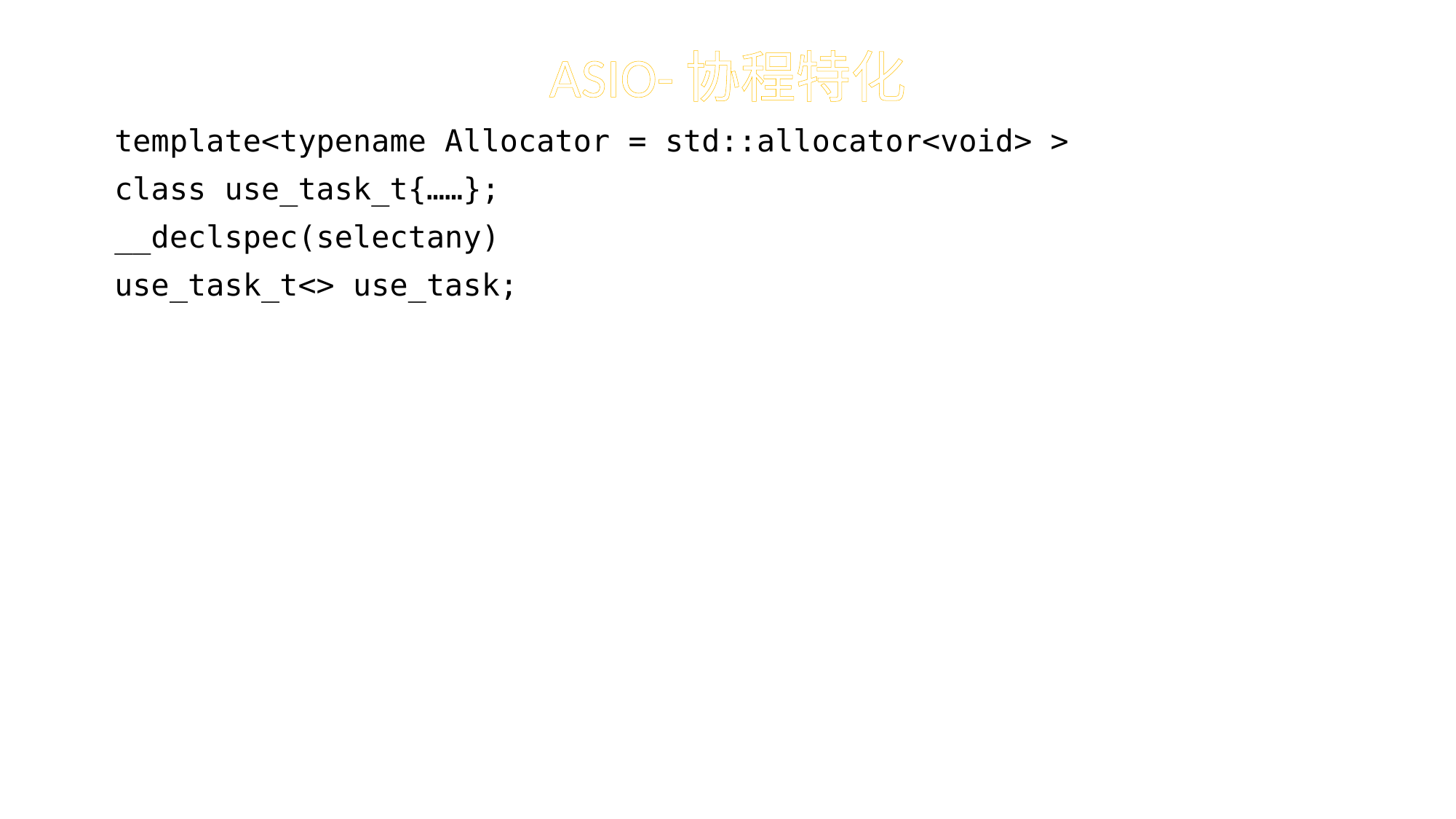

# ASIO-协程特化
template<typename Allocator = std::allocator<void> >
class use_task_t{……};
__declspec(selectany)
use_task_t<> use_task;